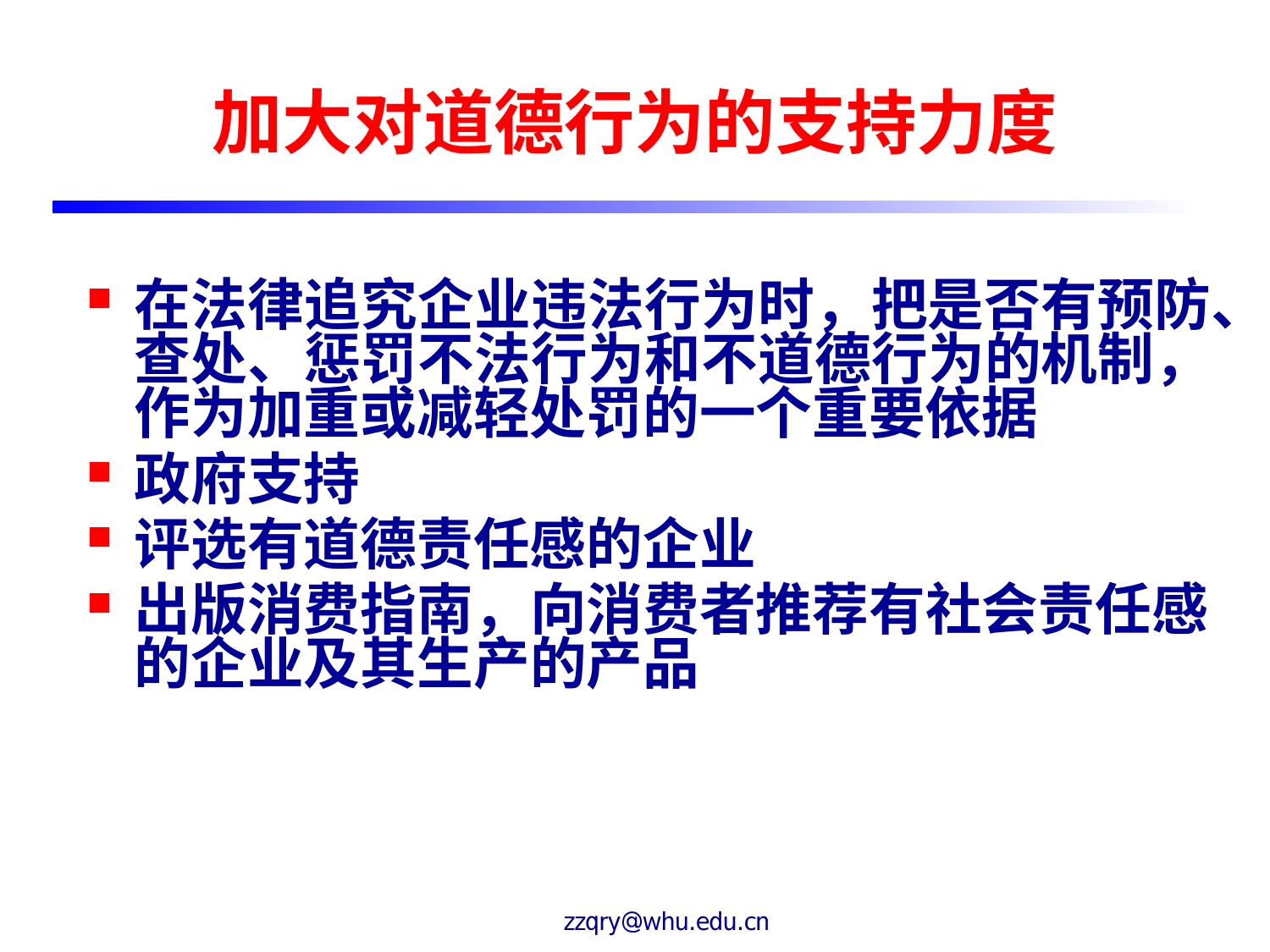

# 加大对道德行为的支持力度
在法律追究企业违法行为时，把是否有预防、查处、惩罚不法行为和不道德行为的机制，作为加重或减轻处罚的一个重要依据
政府支持
评选有道德责任感的企业
出版消费指南，向消费者推荐有社会责任感的企业及其生产的产品

zzqry@whu.edu.cn
17